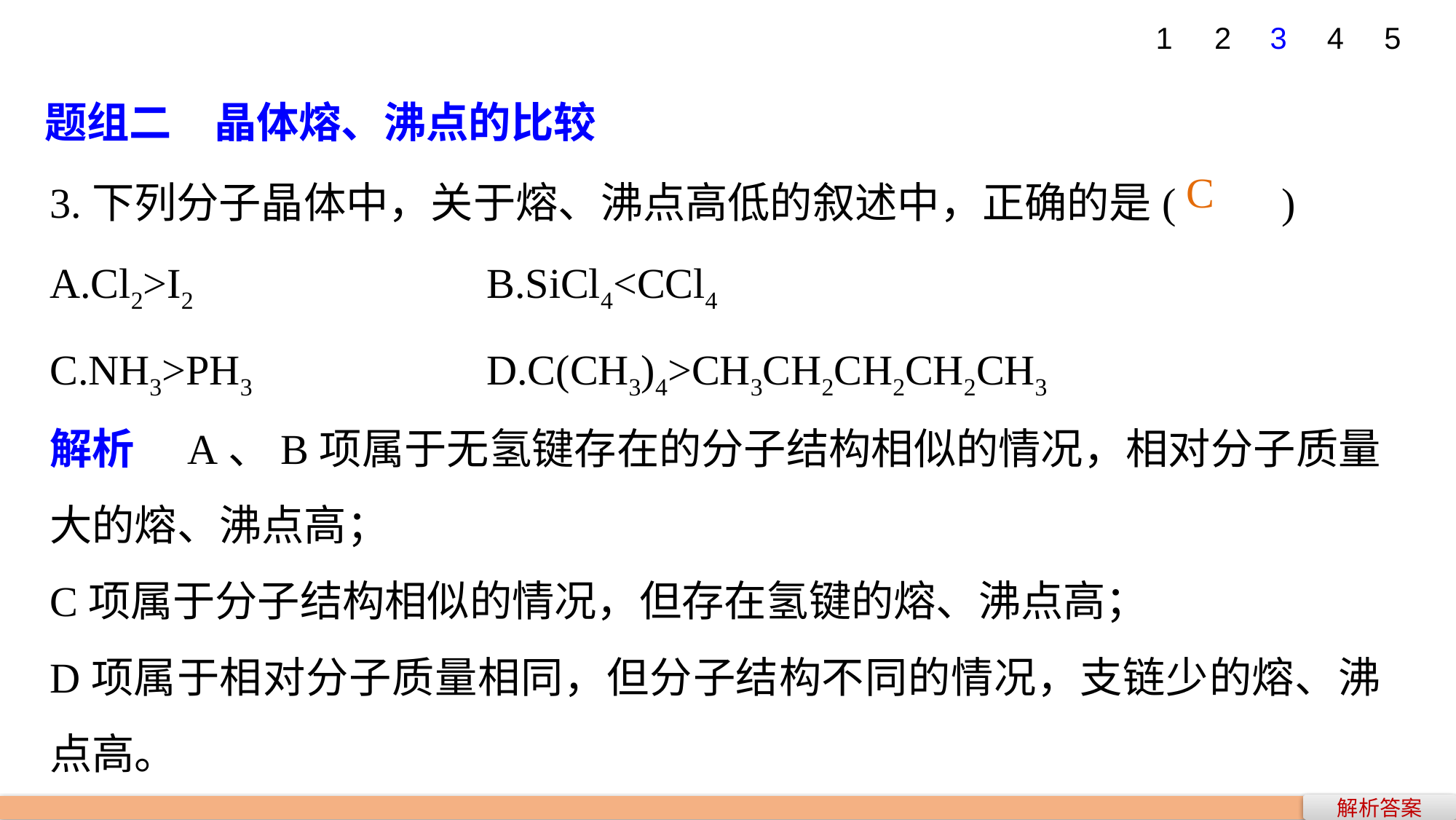

1
2
3
4
5
题组二　晶体熔、沸点的比较
3.下列分子晶体中，关于熔、沸点高低的叙述中，正确的是(　　)
A.Cl2>I2			B.SiCl4<CCl4
C.NH3>PH3			D.C(CH3)4>CH3CH2CH2CH2CH3
C
解析　A、B项属于无氢键存在的分子结构相似的情况，相对分子质量大的熔、沸点高；
C项属于分子结构相似的情况，但存在氢键的熔、沸点高；
D项属于相对分子质量相同，但分子结构不同的情况，支链少的熔、沸点高。
解析答案